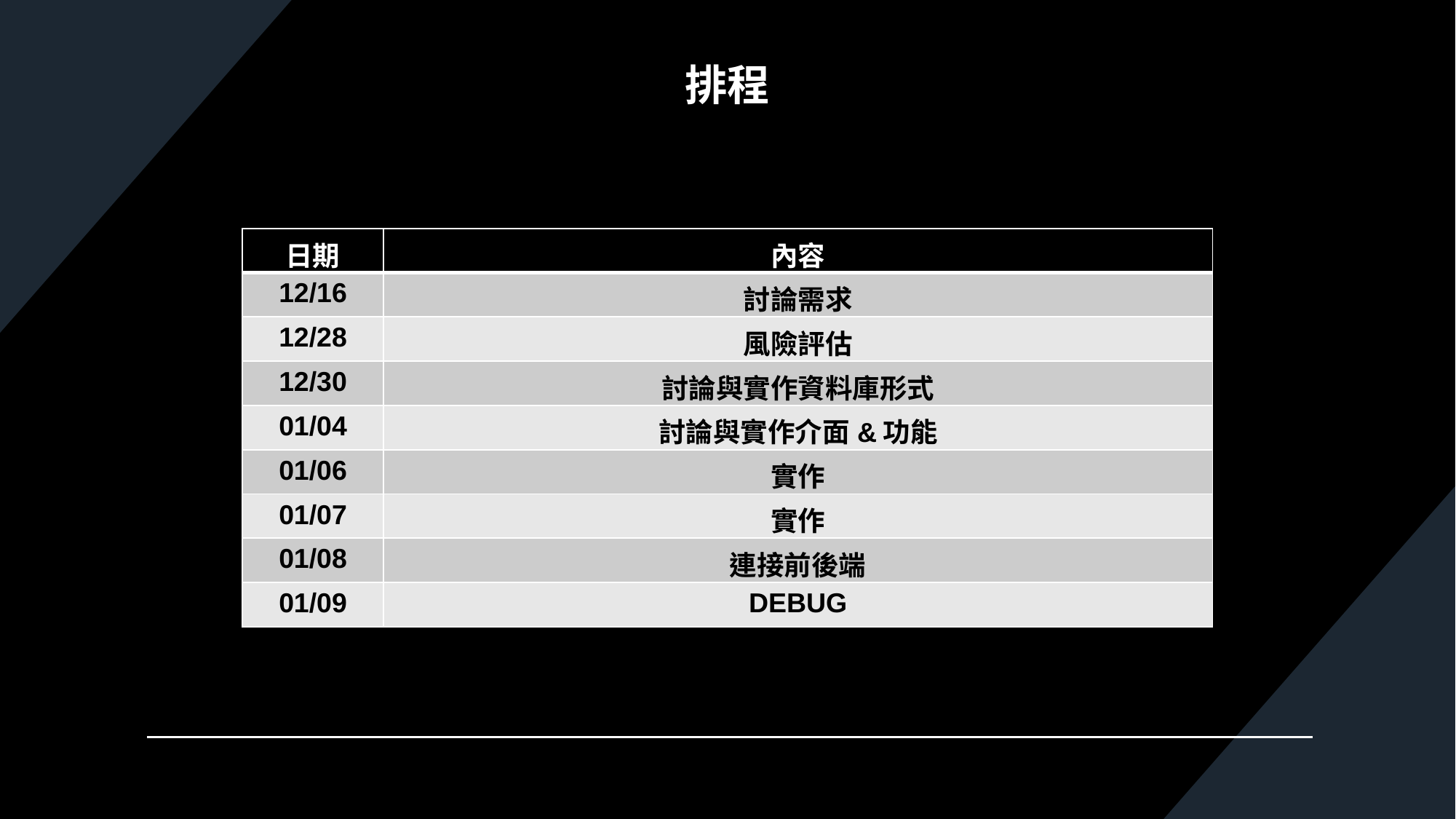

排程
| 日期 | 內容 |
| --- | --- |
| 12/16 | 討論需求 |
| 12/28 | 風險評估 |
| 12/30 | 討論與實作資料庫形式 |
| 01/04 | 討論與實作介面&功能 |
| 01/06 | 實作 |
| 01/07 | 實作 |
| 01/08 | 連接前後端 |
| 01/09 | DEBUG |